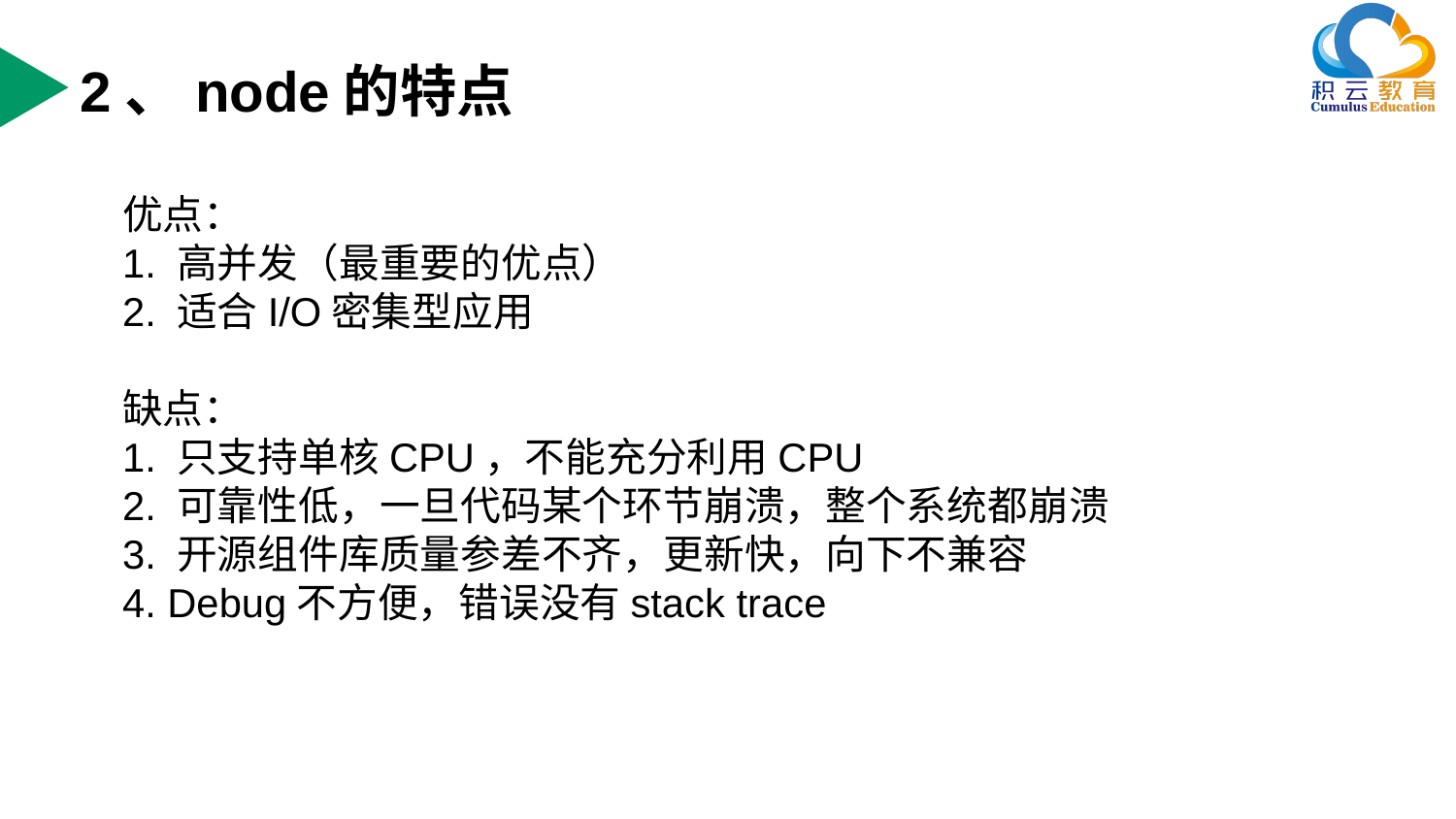

2、node的特点
优点：
1. 高并发（最重要的优点）
2. 适合I/O密集型应用

缺点：
1. 只支持单核CPU，不能充分利用CPU
2. 可靠性低，一旦代码某个环节崩溃，整个系统都崩溃
3. 开源组件库质量参差不齐，更新快，向下不兼容
4. Debug不方便，错误没有stack trace